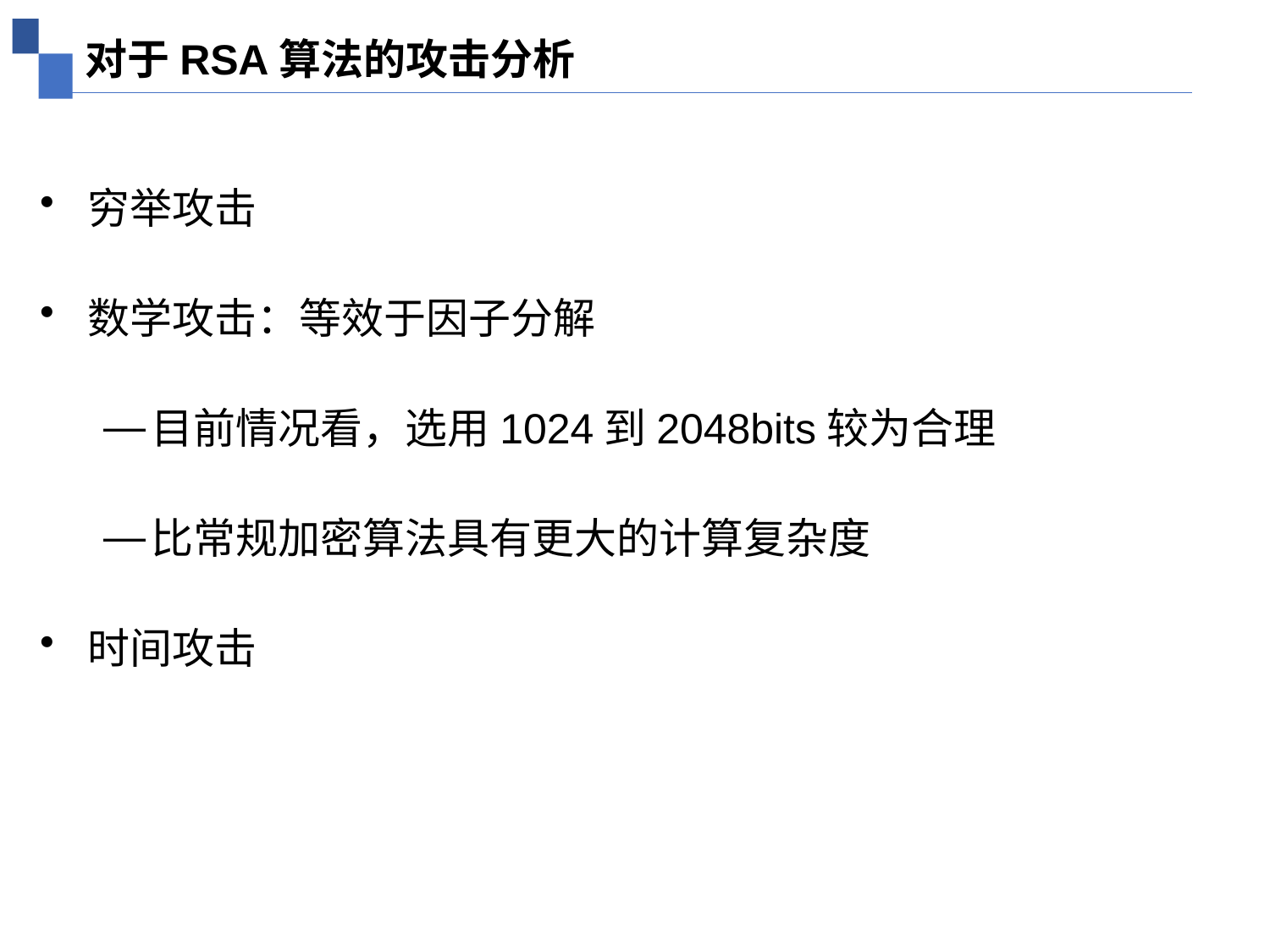

对于RSA算法的攻击分析
穷举攻击
数学攻击：等效于因子分解
目前情况看，选用1024到2048bits较为合理
比常规加密算法具有更大的计算复杂度
时间攻击